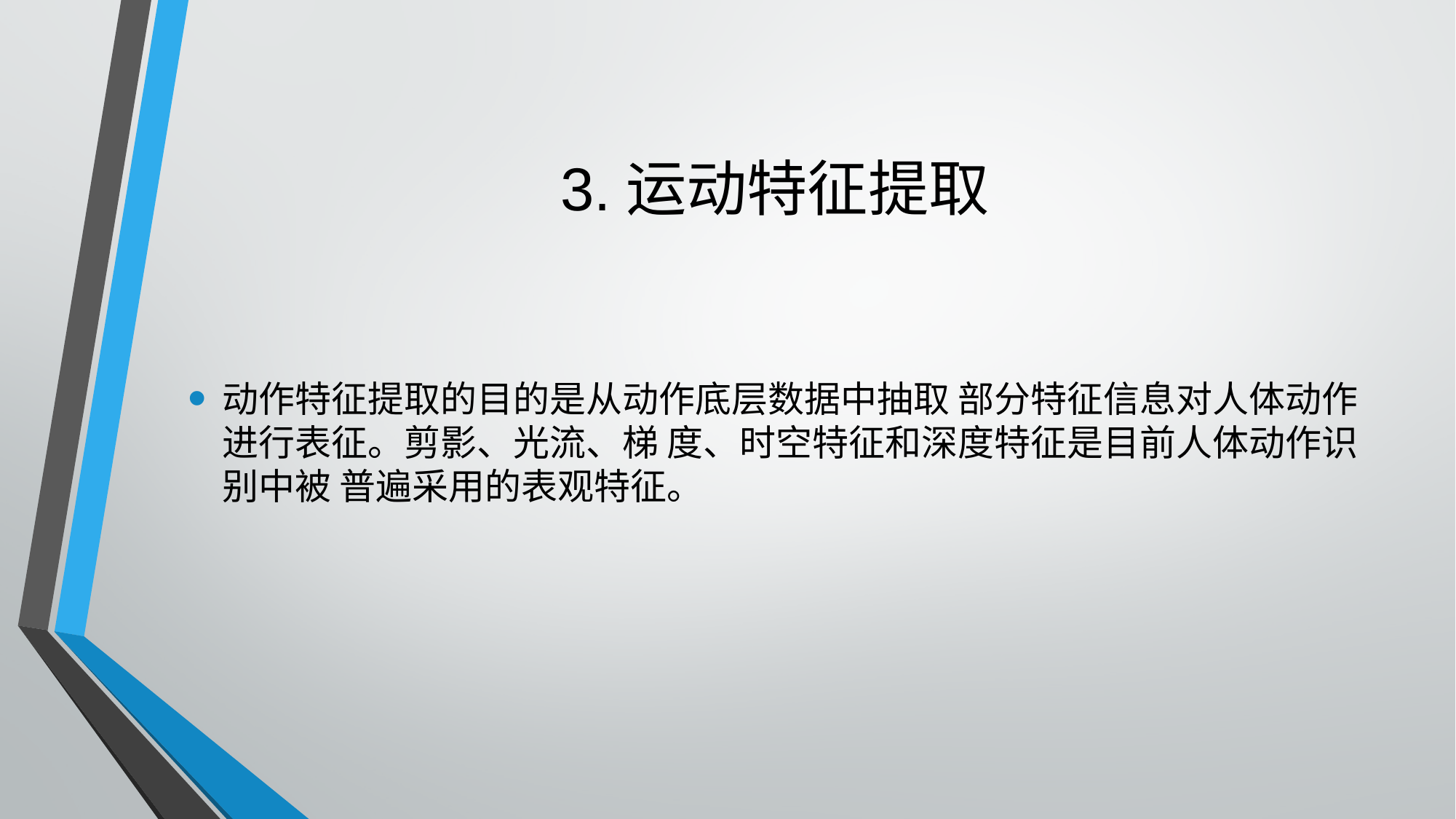

# 3.运动特征提取
动作特征提取的目的是从动作底层数据中抽取 部分特征信息对人体动作进行表征。剪影、光流、梯 度、时空特征和深度特征是目前人体动作识别中被 普遍采用的表观特征。